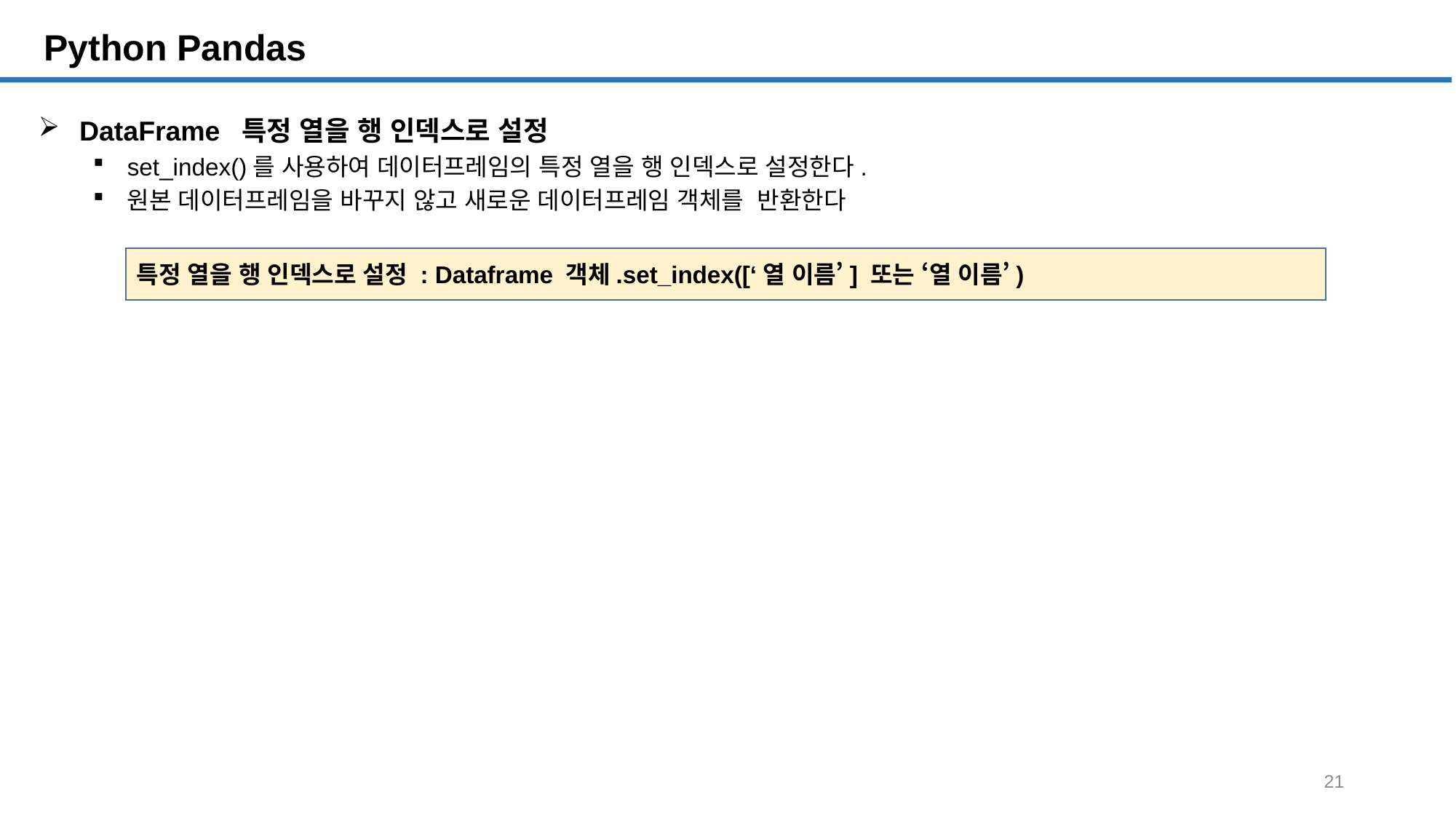

SQL 튜닝 개요
# Python Pandas

DataFrame  특정 열을 행 인덱스로 설정
set_index()를 사용하여 데이터프레임의 특정 열을 행 인덱스로 설정한다.
원본 데이터프레임을 바꾸지 않고 새로운 데이터프레임 객체를  반환한다
특정 열을 행 인덱스로 설정 : Dataframe 객체.set_index([‘열 이름’] 또는 ‘열 이름’)
21